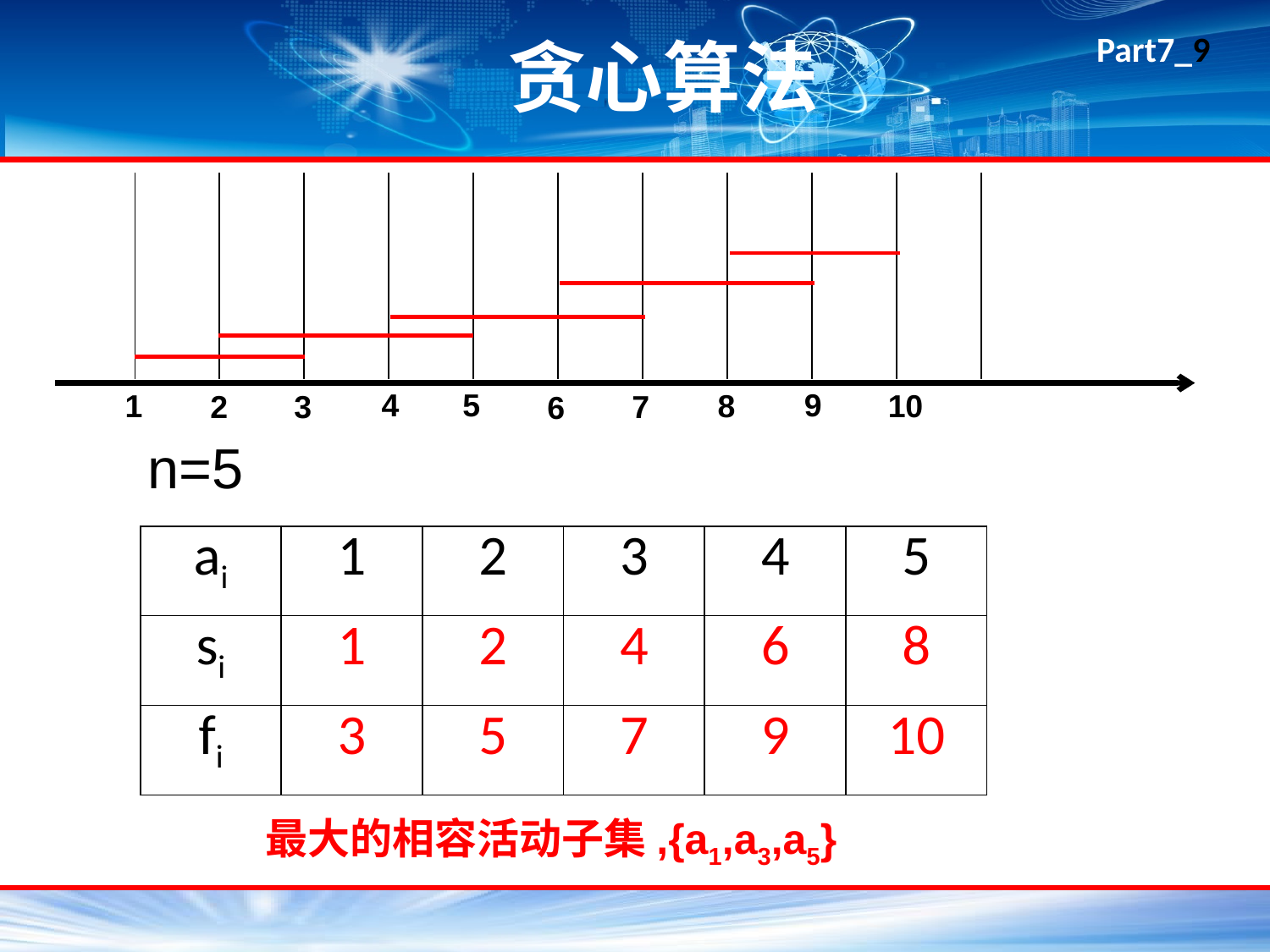

# 贪心算法
|  |  |  |  |  |  |  |  |  |  |
| --- | --- | --- | --- | --- | --- | --- | --- | --- | --- |
|  |  |  |  |  |  |  |  |  |  |
|  |  |  |  |  |  |  |  |  |  |
|  |  |  |  |  |  |  |  |  |  |
9
4
5
1
8
10
2
3
7
6
n=5
| ai | 1 | 2 | 3 | 4 | 5 |
| --- | --- | --- | --- | --- | --- |
| si | 1 | 2 | 4 | 6 | 8 |
| fi | 3 | 5 | 7 | 9 | 10 |
最大的相容活动子集,{a1,a3,a5}